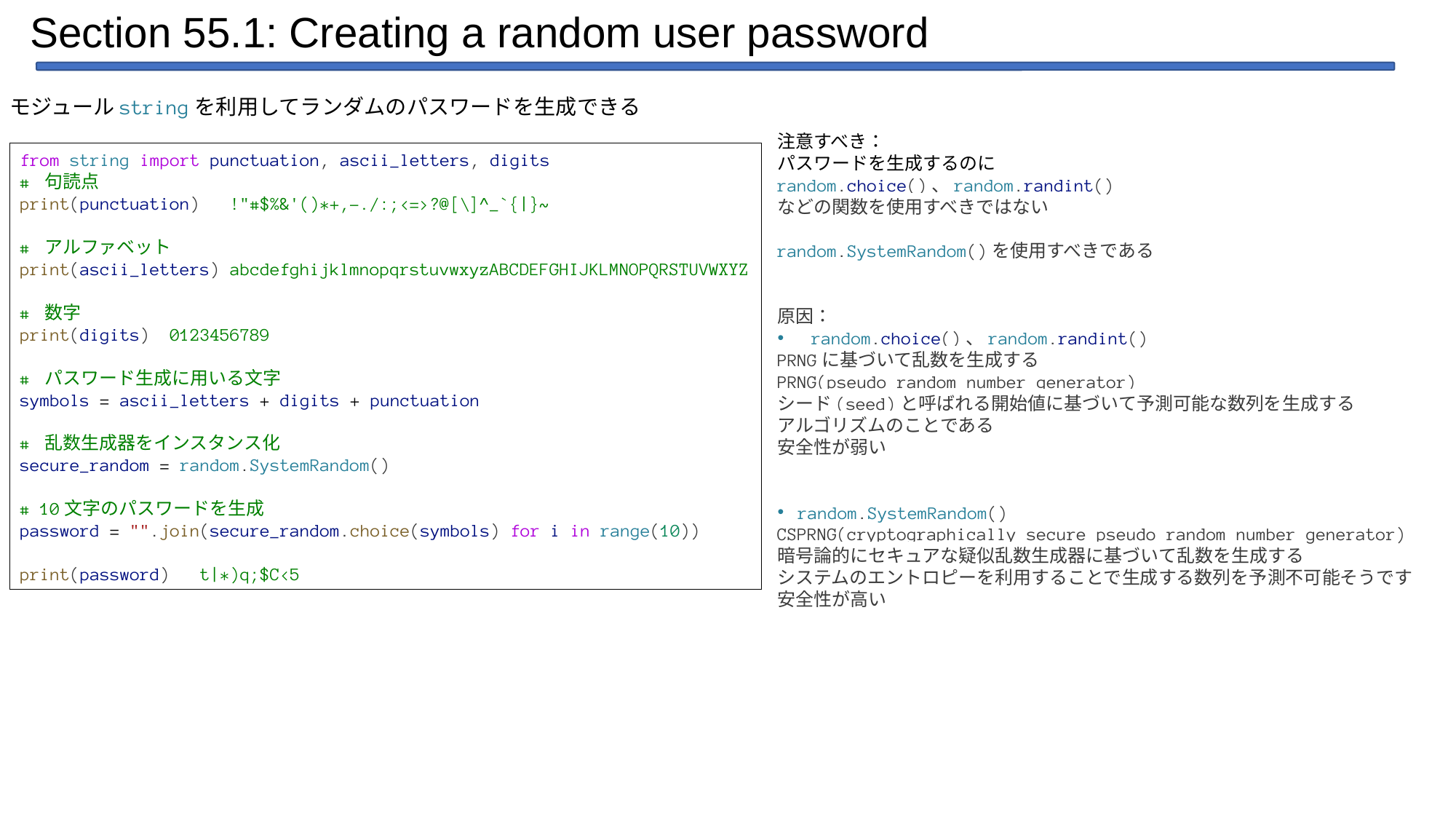

Section 55.1: Creating a random user password

モジュールstringを利用してランダムのパスワードを生成できる
注意すべき：
パスワードを生成するのに
random.choice()、random.randint()
などの関数を使用すべきではない

random.SystemRandom()を使用すべきである

原因：
random.choice()、random.randint()
PRNGに基づいて乱数を生成する
PRNG(pseudo random number generator)
シード(seed)と呼ばれる開始値に基づいて予測可能な数列を生成する
アルゴリズムのことである
安全性が弱い

random.SystemRandom()
CSPRNG(cryptographically secure pseudo random number generator)
暗号論的にセキュアな疑似乱数生成器に基づいて乱数を生成する
システムのエントロピーを利用することで生成する数列を予測不可能そうです
安全性が高い

from string import punctuation, ascii_letters, digits
# 句読点　 print(punctuation)   !"#$%&'()*+,-./:;<=>?@[\]^_`{|}~

# アルファベット　 print(ascii_letters) abcdefghijklmnopqrstuvwxyzABCDEFGHIJKLMNOPQRSTUVWXYZ

# 数字　 print(digits)  0123456789

# パスワード生成に用いる文字
symbols = ascii_letters + digits + punctuation
# 乱数生成器をインスタンス化
secure_random = random.SystemRandom()
# 10文字のパスワードを生成
password = "".join(secure_random.choice(symbols) for i in range(10))

print(password)   t|*)q;$C<5